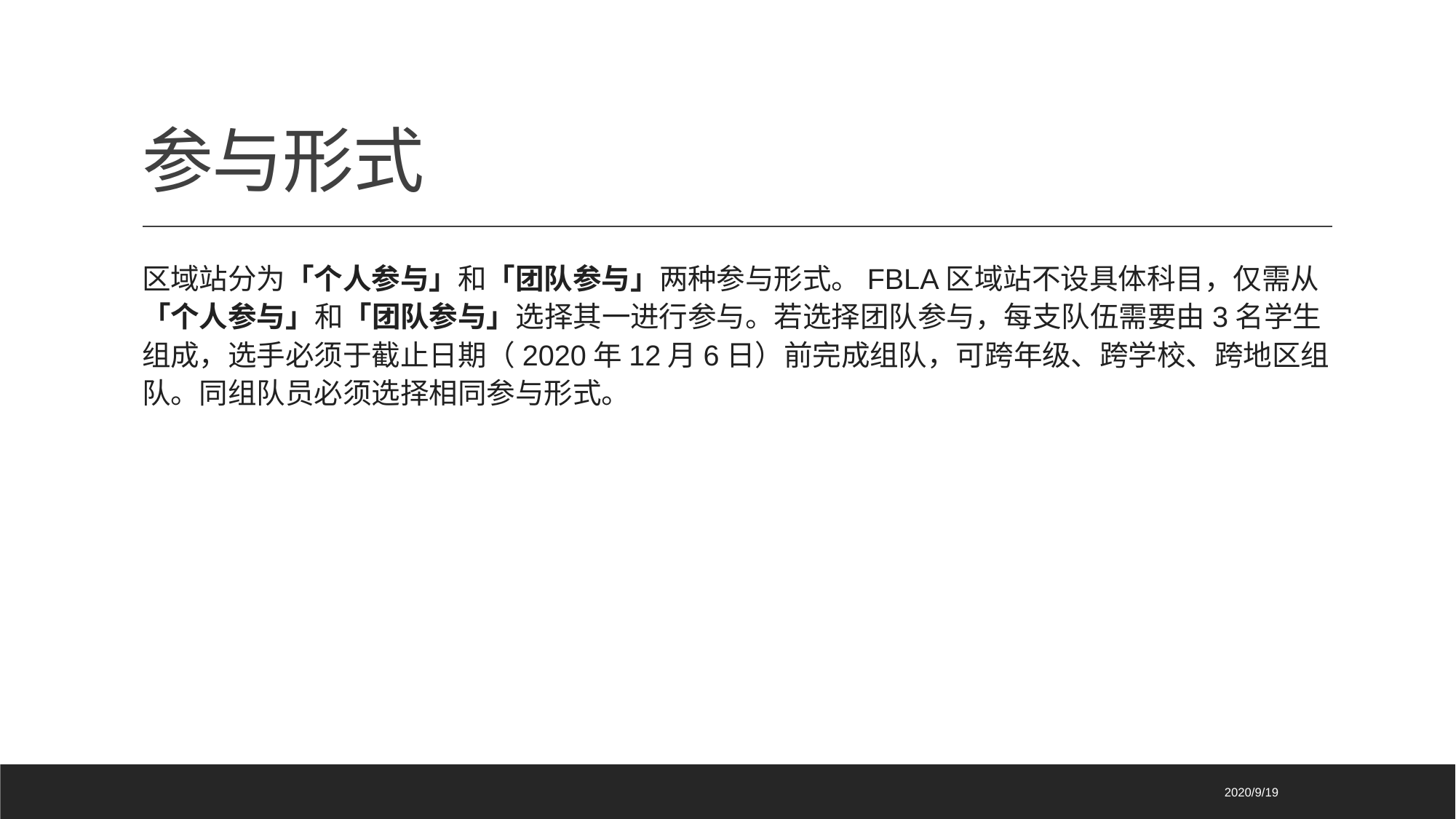

# 参与形式
区域站分为「个人参与」和「团队参与」两种参与形式。FBLA区域站不设具体科目，仅需从「个人参与」和「团队参与」选择其一进行参与。若选择团队参与，每支队伍需要由3名学生组成，选手必须于截止日期（2020年12月6日）前完成组队，可跨年级、跨学校、跨地区组队。同组队员必须选择相同参与形式。

2020/9/19